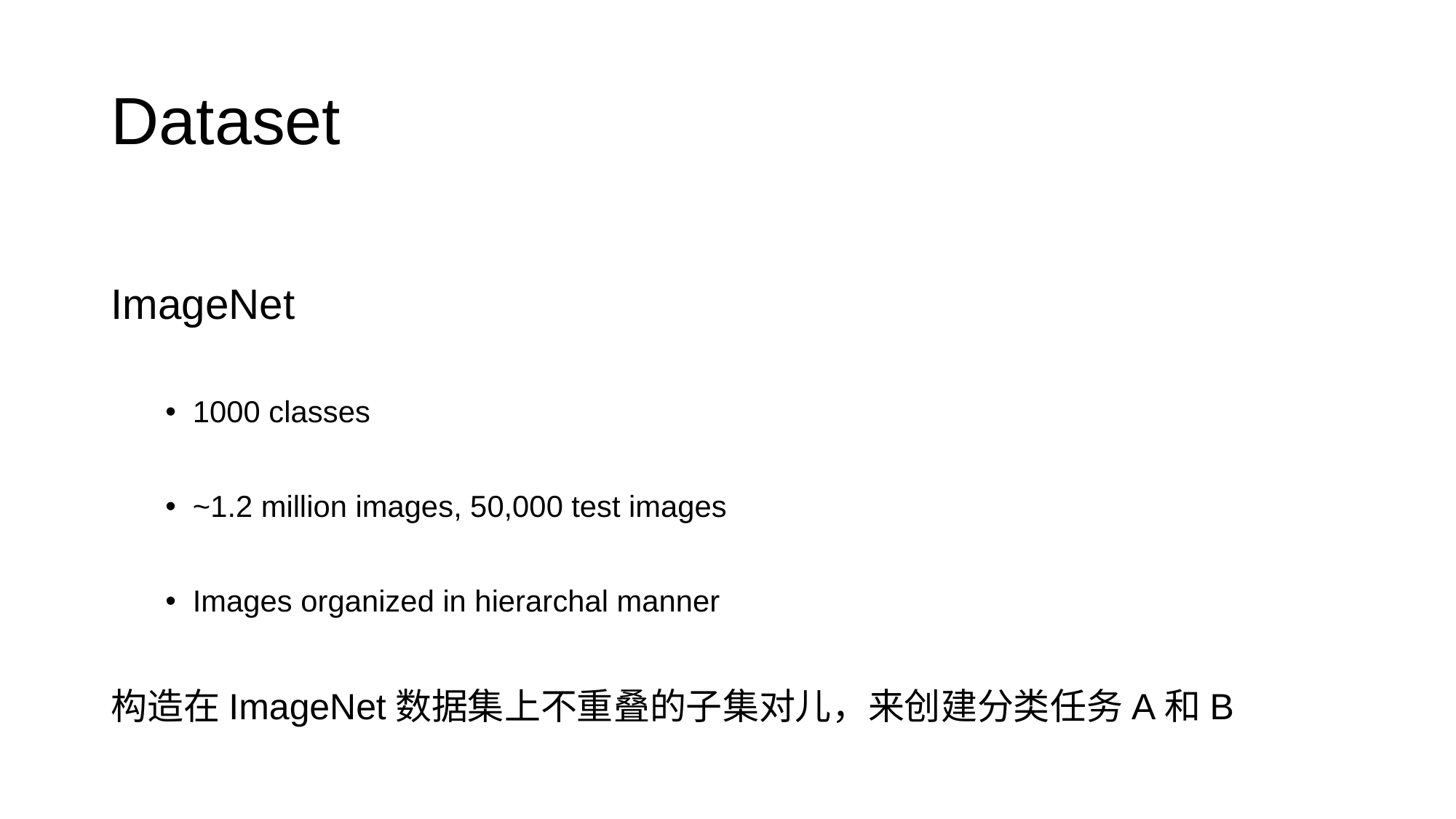

# Dataset

ImageNet

1000 classes

~1.2 million images, 50,000 test images

Images organized in hierarchal manner

构造在ImageNet数据集上不重叠的子集对儿，来创建分类任务A和B